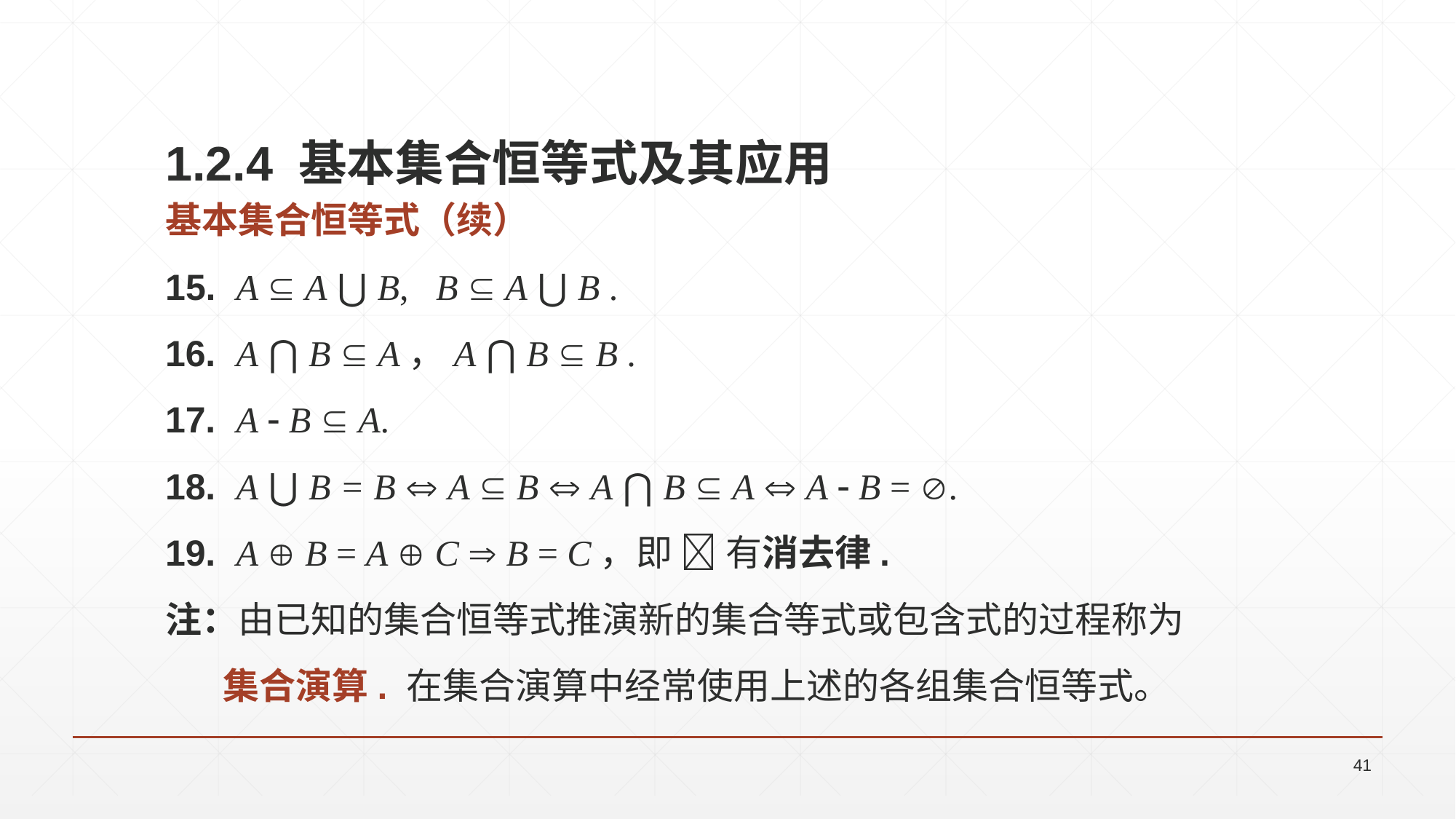

1.2.4 基本集合恒等式及其应用
基本集合恒等式（续）
15.  A ⊆ A ⋃ B,   B ⊆ A ⋃ B .
16.  A ⋂ B ⊆ A，A ⋂ B ⊆ B .
17.  A − B ⊆ A.
18.  A ⋃ B = B ⇔ A ⊆ B ⇔ A ⋂ B ⊆ A ⇔ A − B = ∅.
19.  A ⊕ B = A ⊕ C ⇒ B = C，即 ⊕ 有消去律.
注：由已知的集合恒等式推演新的集合等式或包含式的过程称为
      集合演算. 在集合演算中经常使用上述的各组集合恒等式。

41